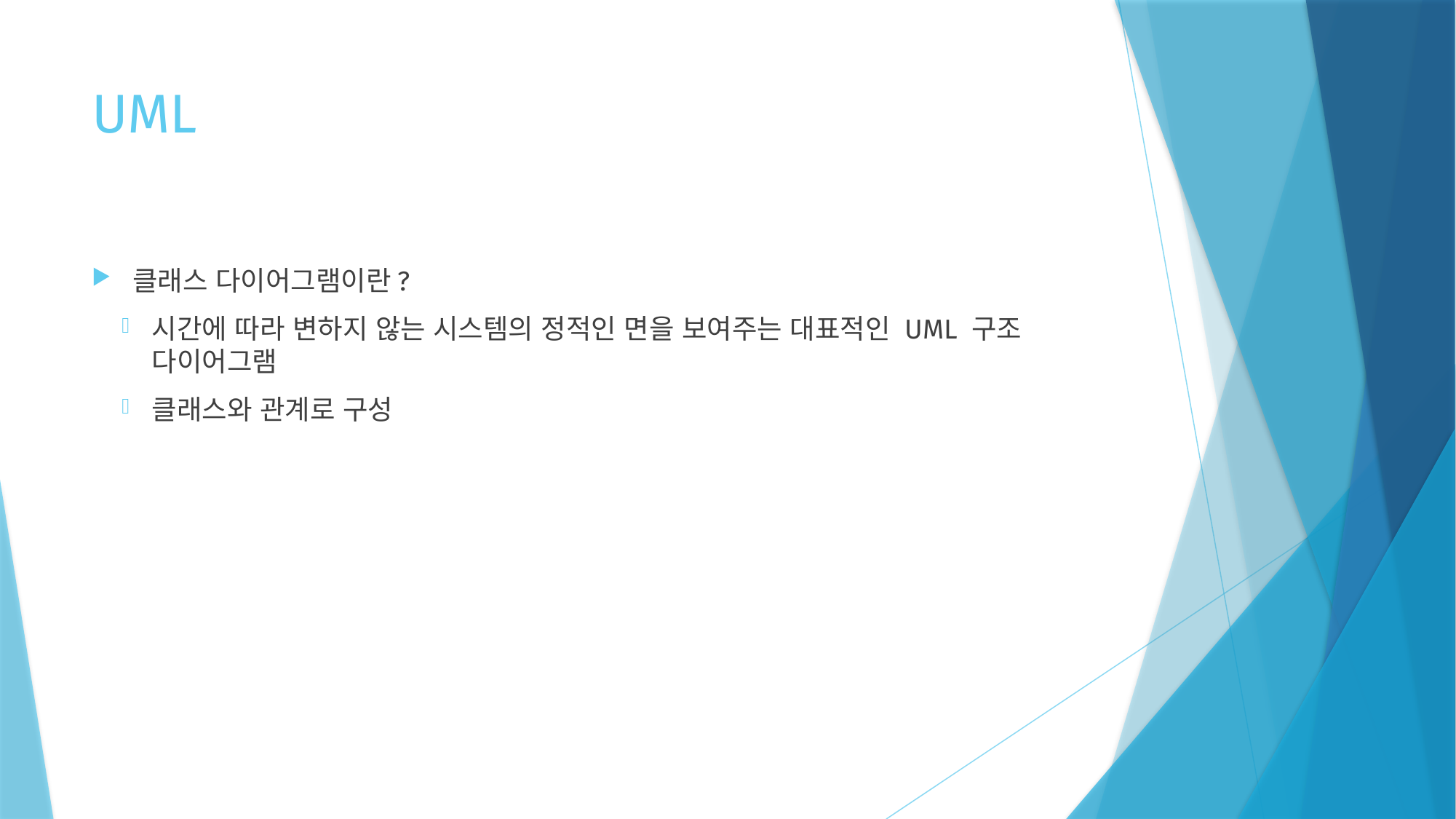

# UML
클래스 다이어그램이란?
시간에 따라 변하지 않는 시스템의 정적인 면을 보여주는 대표적인 UML 구조 다이어그램
클래스와 관계로 구성